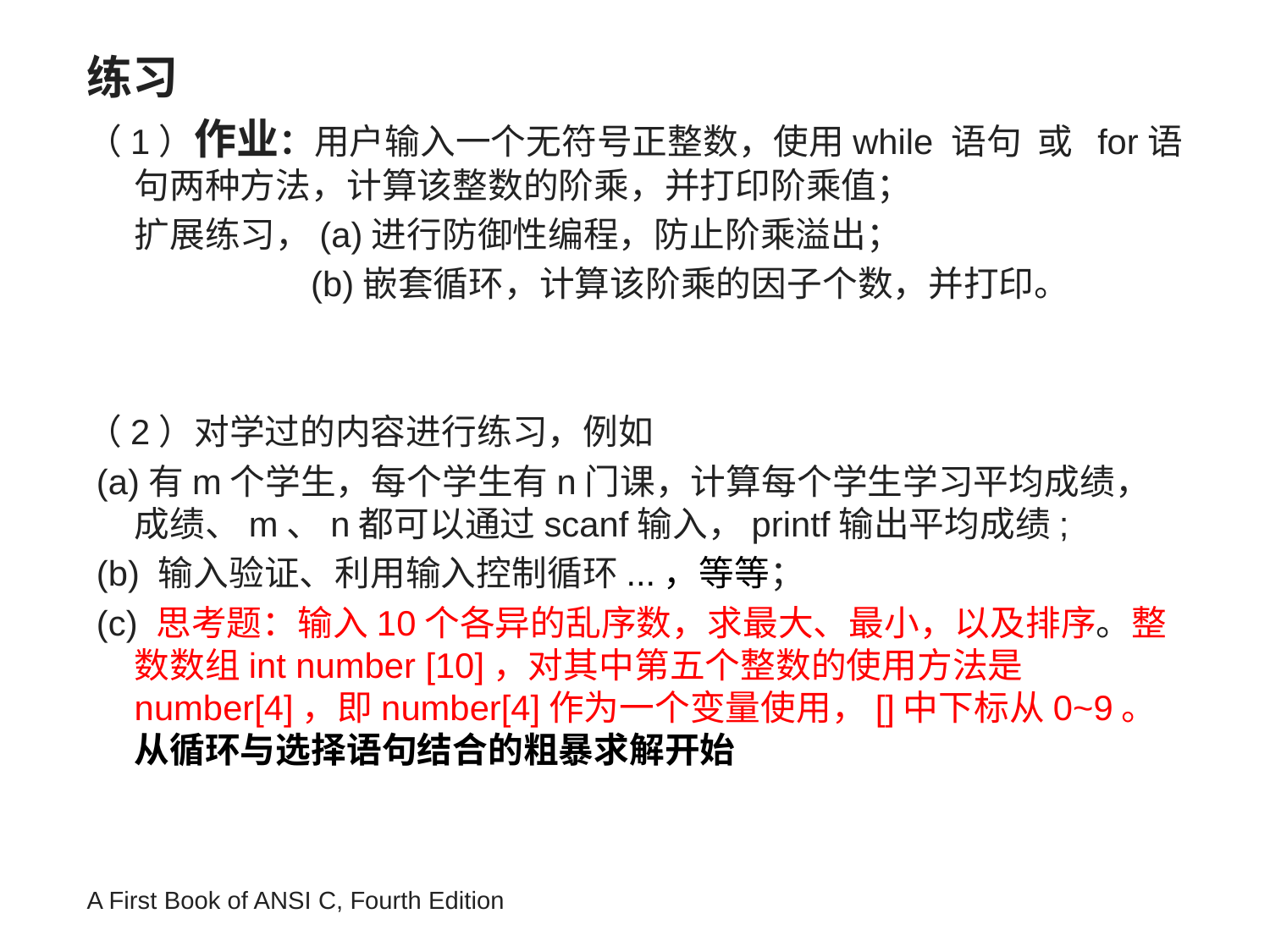

练习
（1）作业：用户输入一个无符号正整数，使用while 语句  或  for语句两种方法，计算该整数的阶乘，并打印阶乘值；
     扩展练习，(a)进行防御性编程，防止阶乘溢出；
                       (b)嵌套循环，计算该阶乘的因子个数，并打印。

（2）对学过的内容进行练习，例如
 (a)有m个学生，每个学生有n门课，计算每个学生学习平均成绩，成绩、m、n都可以通过scanf输入，printf输出平均成绩;
 (b) 输入验证、利用输入控制循环...，等等；
 (c) 思考题：输入10个各异的乱序数，求最大、最小，以及排序。整数数组int number [10]，对其中第五个整数的使用方法是number[4]，即number[4]作为一个变量使用，[]中下标从0~9。从循环与选择语句结合的粗暴求解开始

A First Book of ANSI C, Fourth Edition
72